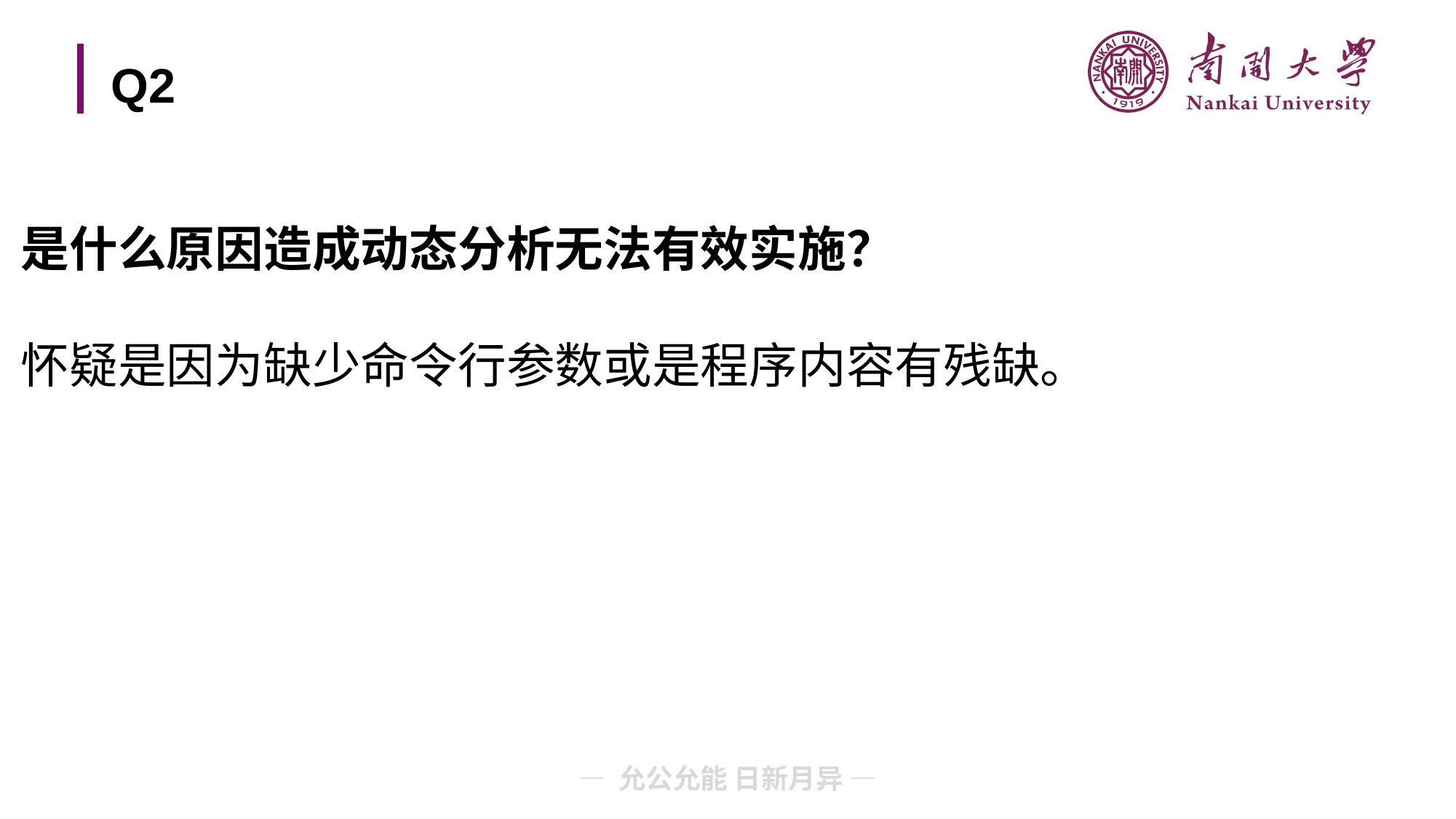

# Q2
是什么原因造成动态分析无法有效实施？
怀疑是因为缺少命令行参数或是程序内容有残缺。